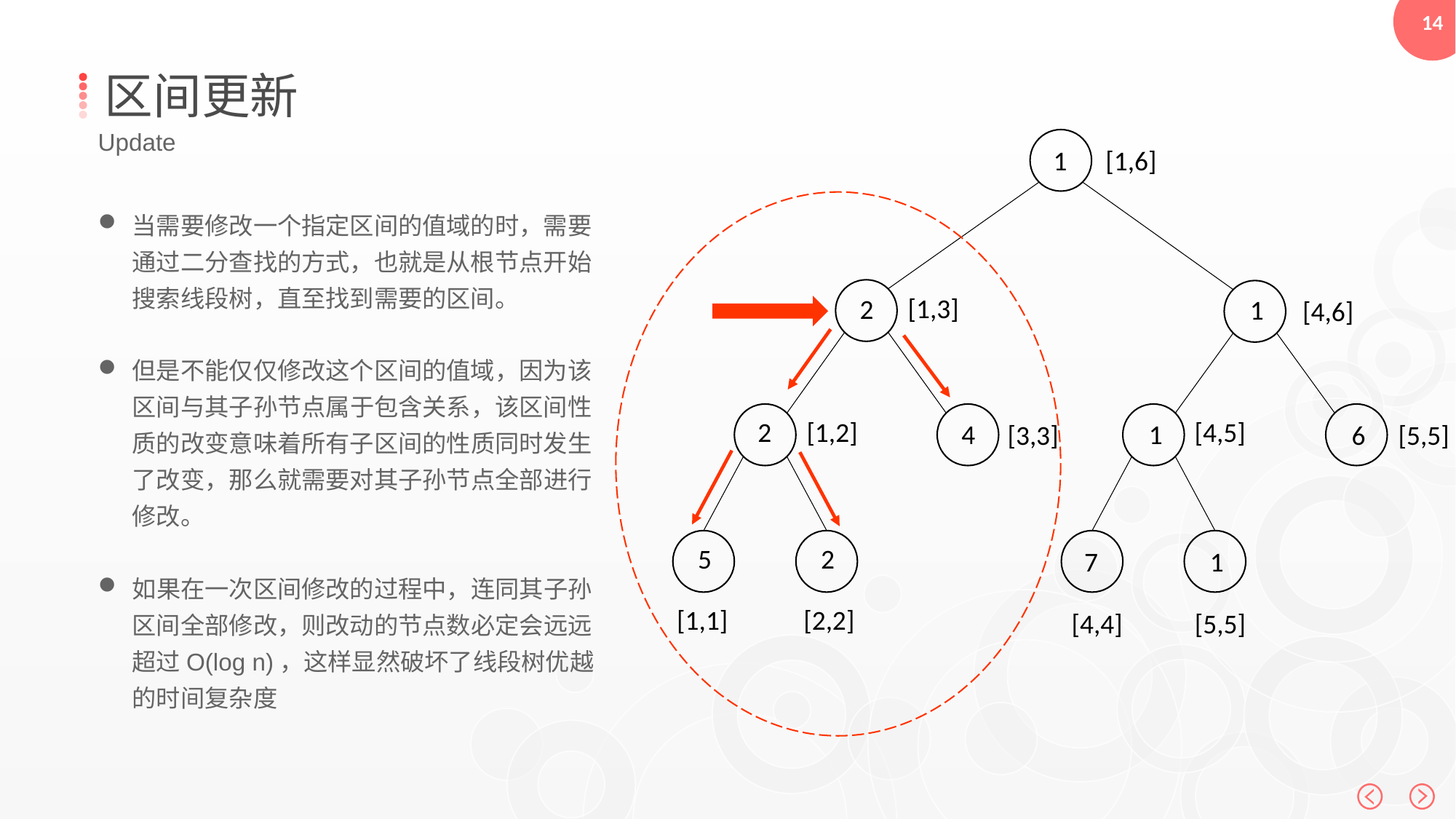

区间更新
Update

1
[1,6]

[1,3]
2
1
[4,6]

2
[4,5]
[1,2]
1
4
[3,3]
6
[5,5]

5
2
7
1
[1,1]
[2,2]
[4,4]
[5,5]

当需要修改一个指定区间的值域的时，需要通过二分查找的方式，也就是从根节点开始搜索线段树，直至找到需要的区间。
但是不能仅仅修改这个区间的值域，因为该区间与其子孙节点属于包含关系，该区间性质的改变意味着所有子区间的性质同时发生了改变，那么就需要对其子孙节点全部进行修改。
如果在一次区间修改的过程中，连同其子孙区间全部修改，则改动的节点数必定会远远超过O(log n)，这样显然破坏了线段树优越的时间复杂度